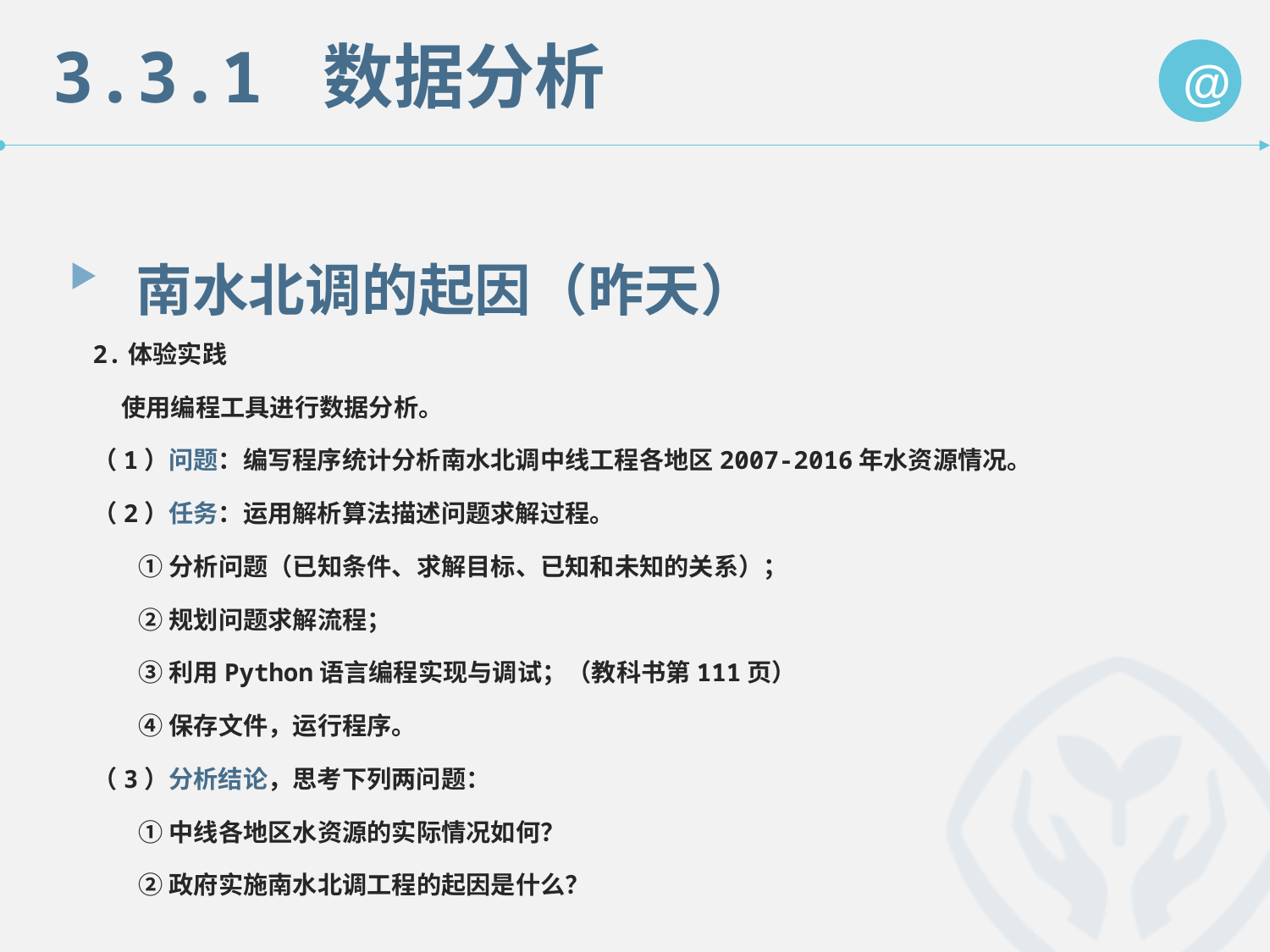

3.3.1 数据分析
@
南水北调的起因（昨天）

2.体验实践
    使用编程工具进行数据分析。
（1）问题：编写程序统计分析南水北调中线工程各地区2007-2016年水资源情况。
（2）任务：运用解析算法描述问题求解过程。
        ①分析问题（已知条件、求解目标、已知和未知的关系）；
        ②规划问题求解流程；
        ③利用Python语言编程实现与调试；（教科书第111页）
        ④保存文件，运行程序。
（3）分析结论，思考下列两问题：
        ①中线各地区水资源的实际情况如何？
        ②政府实施南水北调工程的起因是什么？